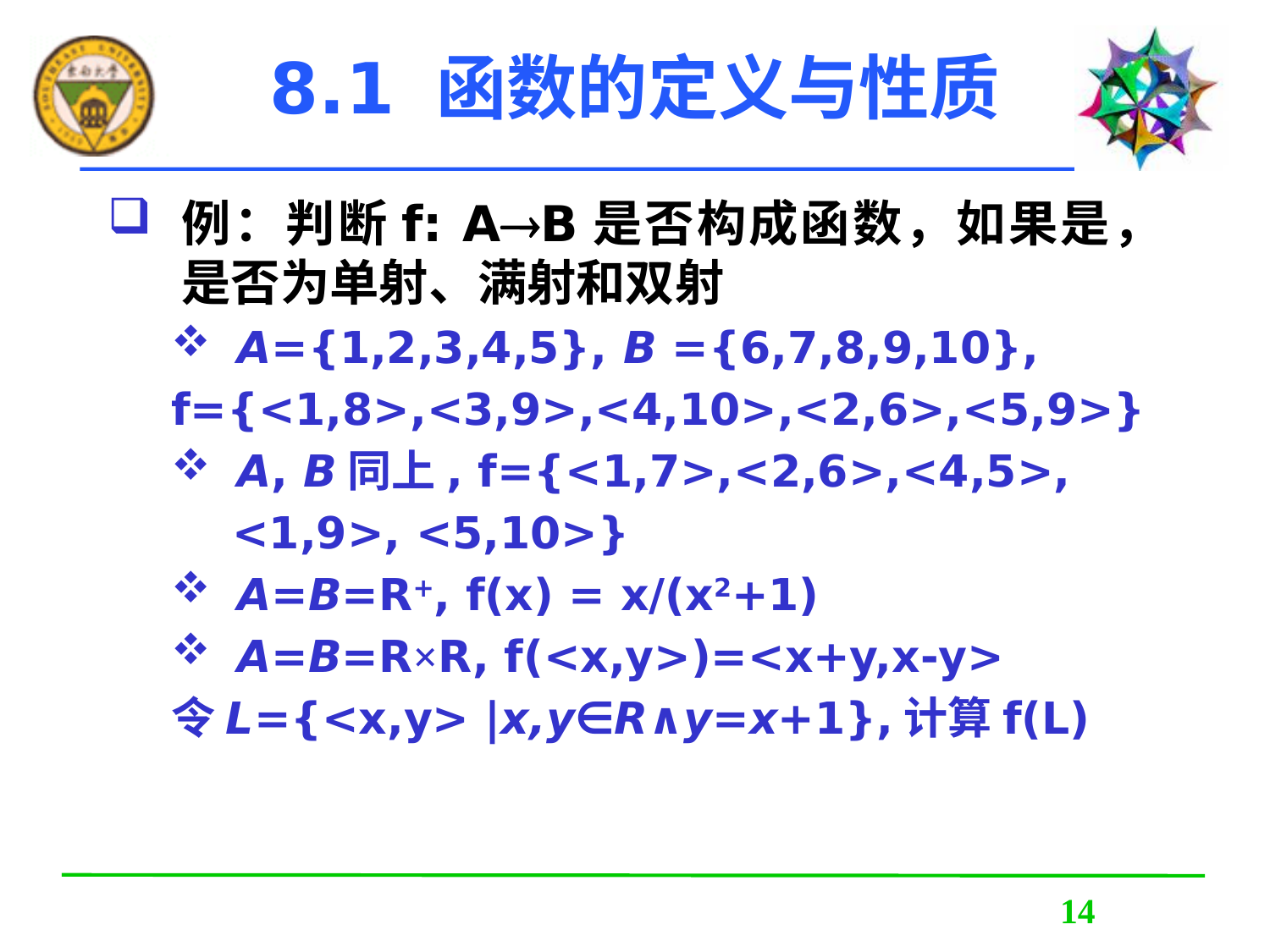

# 8.1 函数的定义与性质
例：判断f: A→B是否构成函数，如果是，是否为单射、满射和双射
A={1,2,3,4,5}, B ={6,7,8,9,10},
f={<1,8>,<3,9>,<4,10>,<2,6>,<5,9>}
A, B同上, f={<1,7>,<2,6>,<4,5>,
    <1,9>, <5,10>}
A=B=R+, f(x) = x/(x2+1)
A=B=R×R, f(<x,y>)=<x+y,x-y>
令L={<x,y> |x,y∈R∧y=x+1},计算f(L)